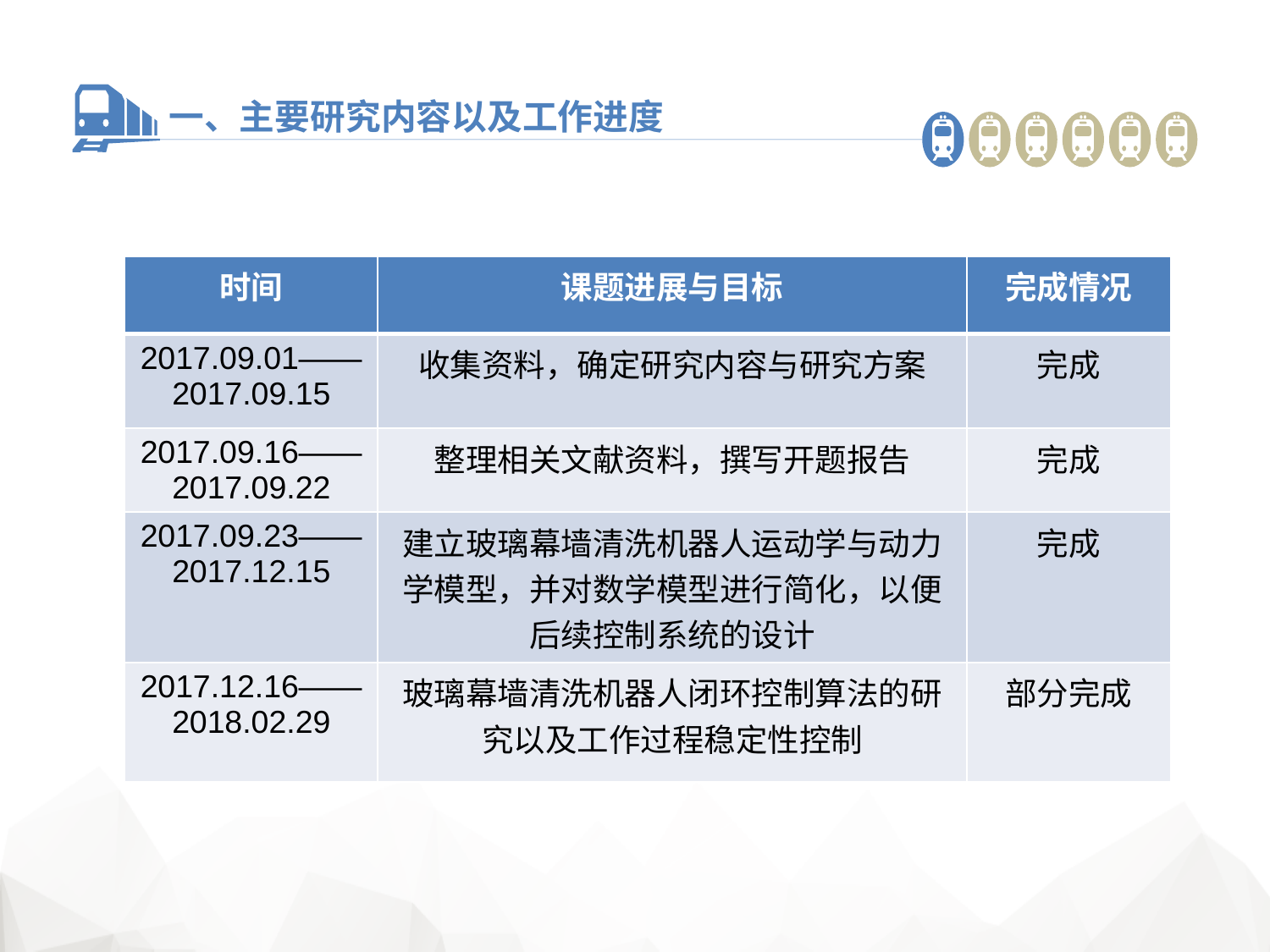

一、主要研究内容以及工作进度
| 时间 | 课题进展与目标 | 完成情况 |
| --- | --- | --- |
| 2017.09.01——2017.09.15 | 收集资料，确定研究内容与研究方案 | 完成 |
| 2017.09.16——2017.09.22 | 整理相关文献资料，撰写开题报告 | 完成 |
| 2017.09.23——2017.12.15 | 建立玻璃幕墙清洗机器人运动学与动力学模型，并对数学模型进行简化，以便后续控制系统的设计 | 完成 |
| 2017.12.16——2018.02.29 | 玻璃幕墙清洗机器人闭环控制算法的研究以及工作过程稳定性控制 | 部分完成 |